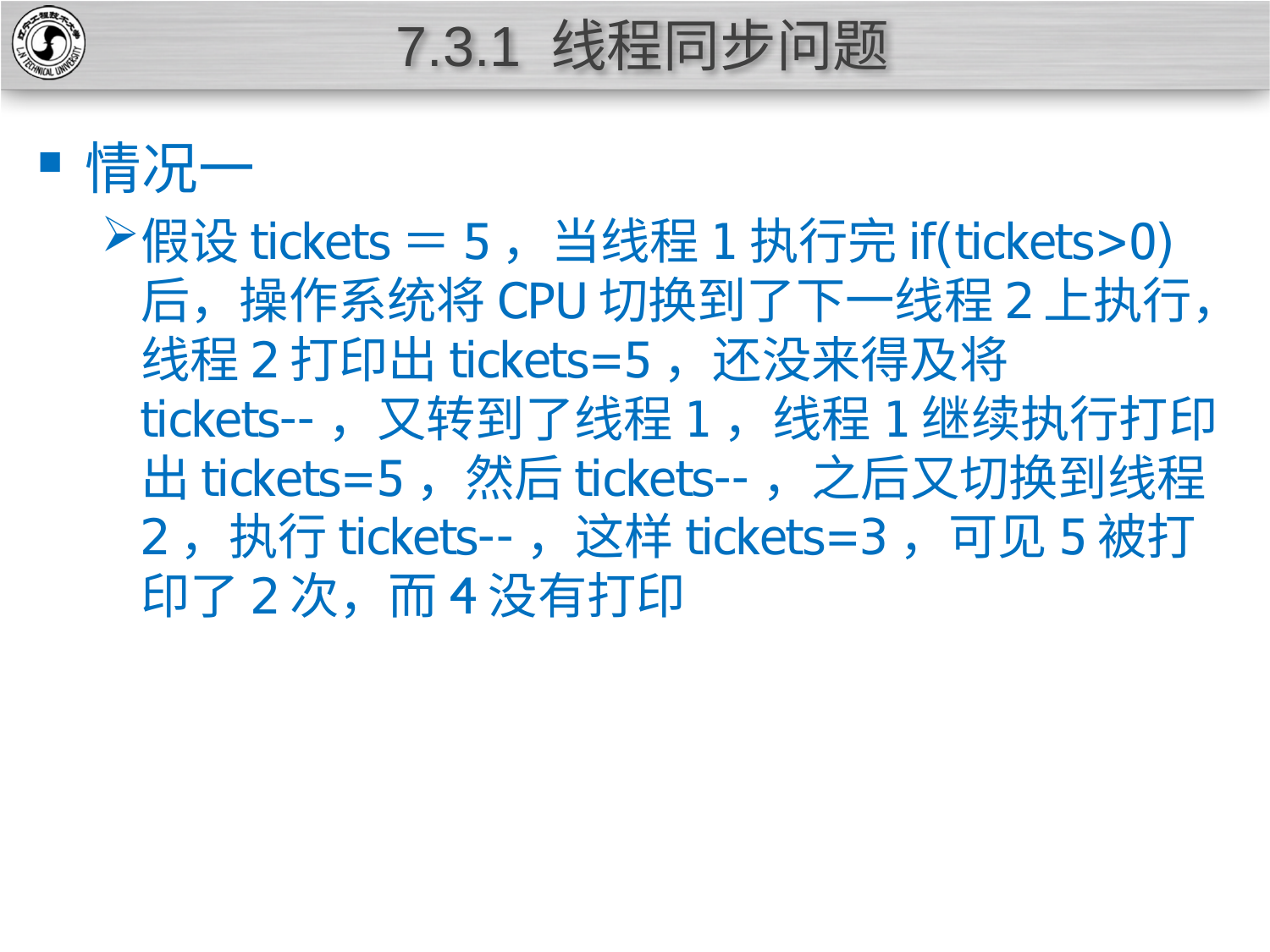

# 7.3.1 线程同步问题
情况一
假设tickets＝5，当线程1执行完if(tickets>0)后，操作系统将CPU切换到了下一线程2上执行，线程2打印出tickets=5，还没来得及将tickets--，又转到了线程1，线程1继续执行打印出tickets=5，然后tickets--，之后又切换到线程2，执行tickets--，这样tickets=3，可见5被打印了2次，而4没有打印